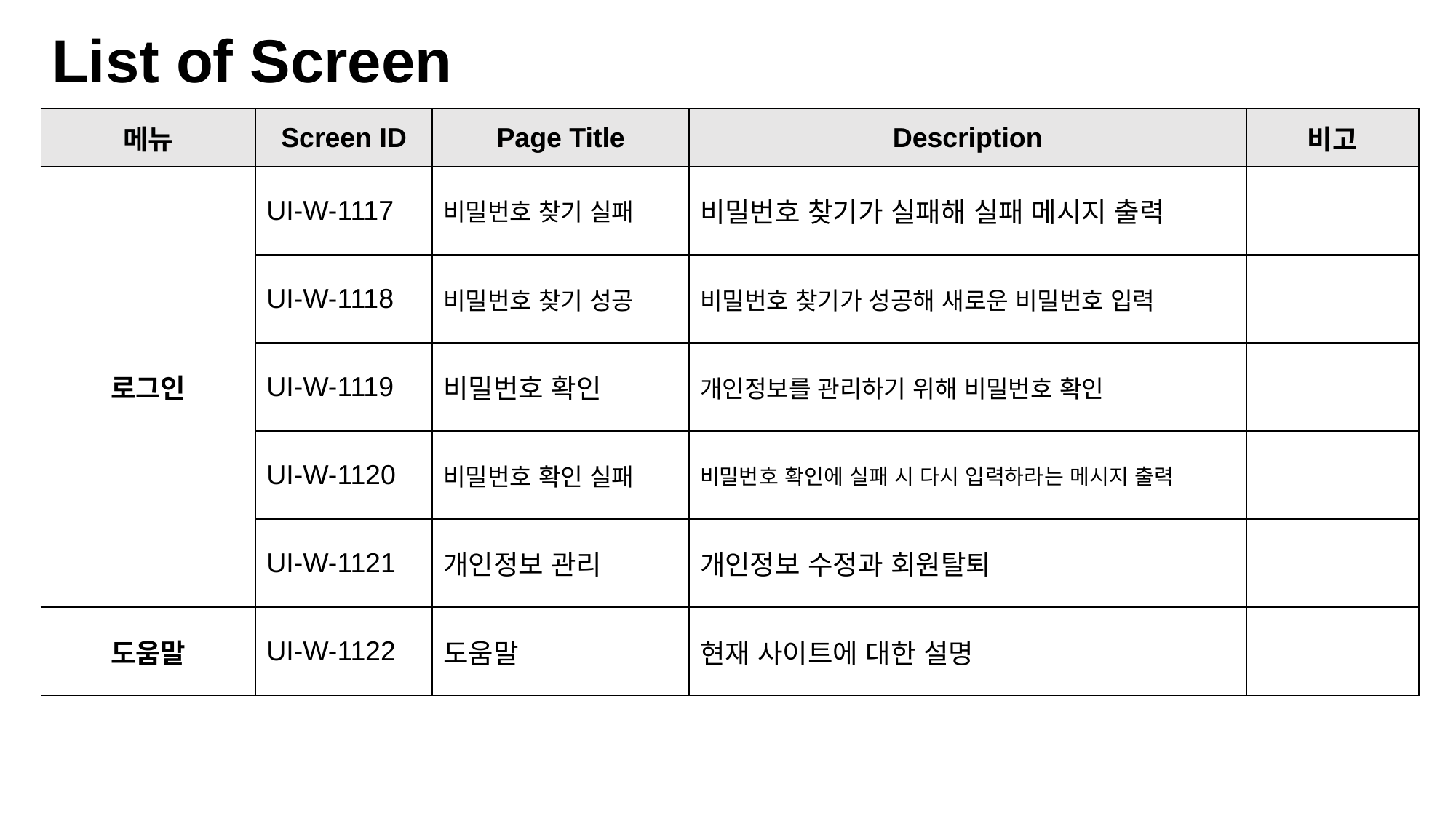

List of Screen
| 메뉴 | Screen ID | Page Title | Description | 비고 |
| --- | --- | --- | --- | --- |
| 로그인 | UI-W-1117 | 비밀번호 찾기 실패 | 비밀번호 찾기가 실패해 실패 메시지 출력 |  |
|  | UI-W-1118 | 비밀번호 찾기 성공 | 비밀번호 찾기가 성공해 새로운 비밀번호 입력 |  |
|  | UI-W-1119 | 비밀번호 확인 | 개인정보를 관리하기 위해 비밀번호 확인 |  |
|  | UI-W-1120 | 비밀번호 확인 실패 | 비밀번호 확인에 실패 시 다시 입력하라는 메시지 출력 |  |
|  | UI-W-1121 | 개인정보 관리 | 개인정보 수정과 회원탈퇴 |  |
| 도움말 | UI-W-1122 | 도움말 | 현재 사이트에 대한 설명 |  |